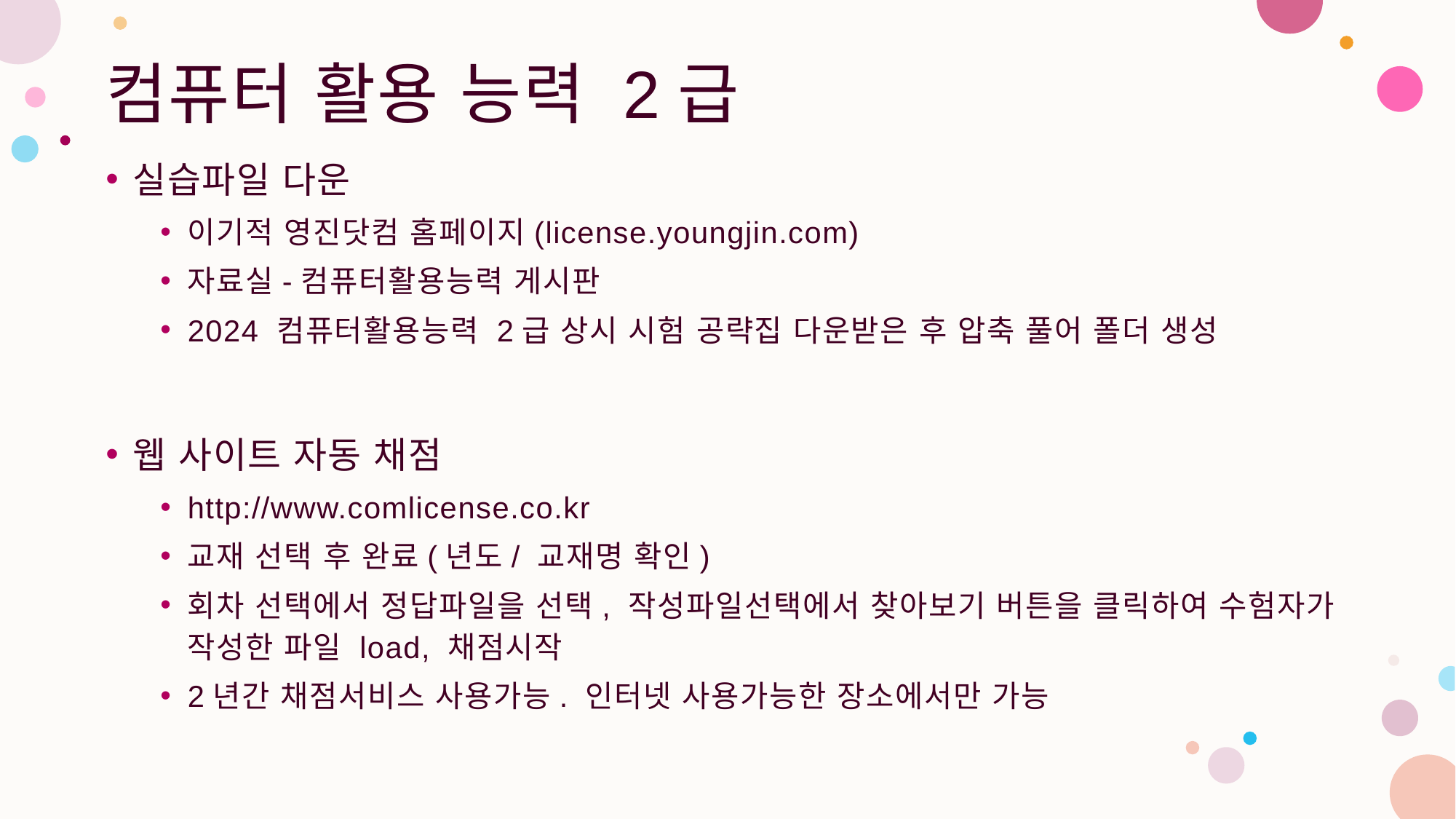

# 컴퓨터 활용 능력 2급
실습파일 다운
이기적 영진닷컴 홈페이지(license.youngjin.com)
자료실-컴퓨터활용능력 게시판
2024 컴퓨터활용능력 2급 상시 시험 공략집 다운받은 후 압축 풀어 폴더 생성

웹 사이트 자동 채점
http://www.comlicense.co.kr
교재 선택 후 완료(년도/ 교재명 확인)
회차 선택에서 정답파일을 선택, 작성파일선택에서 찾아보기 버튼을 클릭하여 수험자가 작성한 파일 load, 채점시작
2년간 채점서비스 사용가능. 인터넷 사용가능한 장소에서만 가능